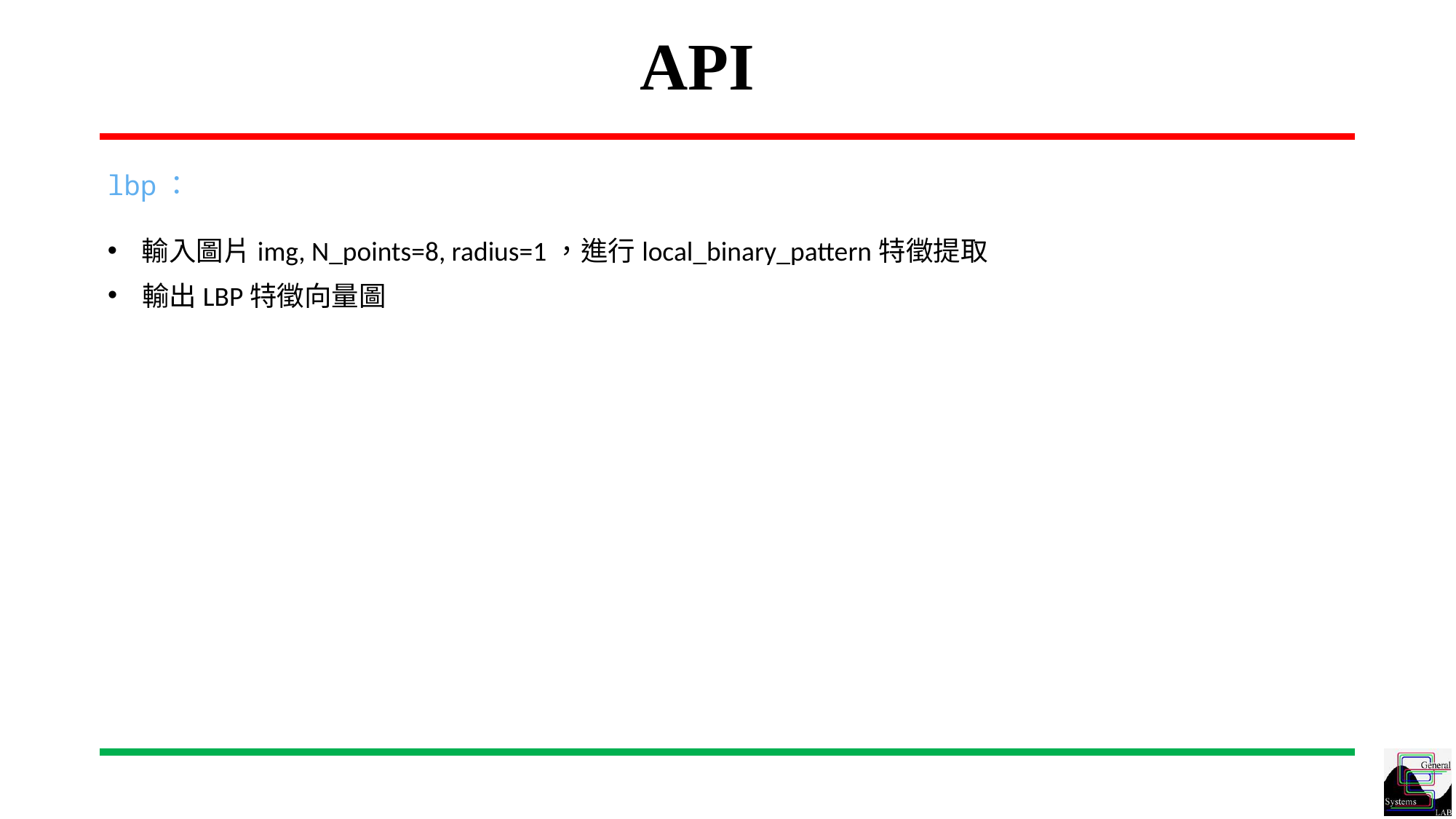

# API
lbp：

輸入圖片img, N_points=8, radius=1，進行local_binary_pattern特徵提取
輸出LBP特徵向量圖